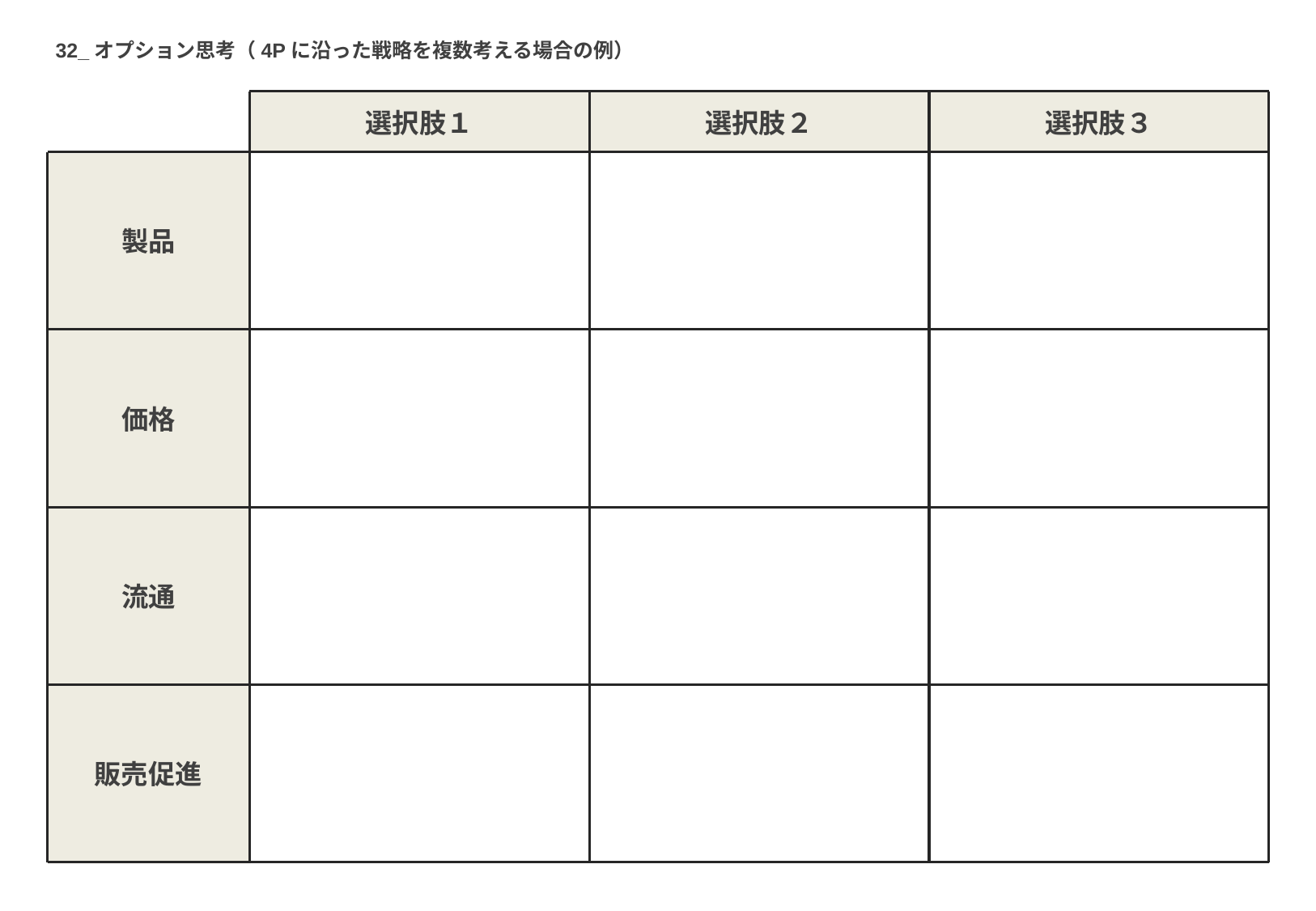

32_オプション思考（4Pに沿った戦略を複数考える場合の例）

選択肢１
選択肢２
選択肢３

製品
価格
流通
販売促進